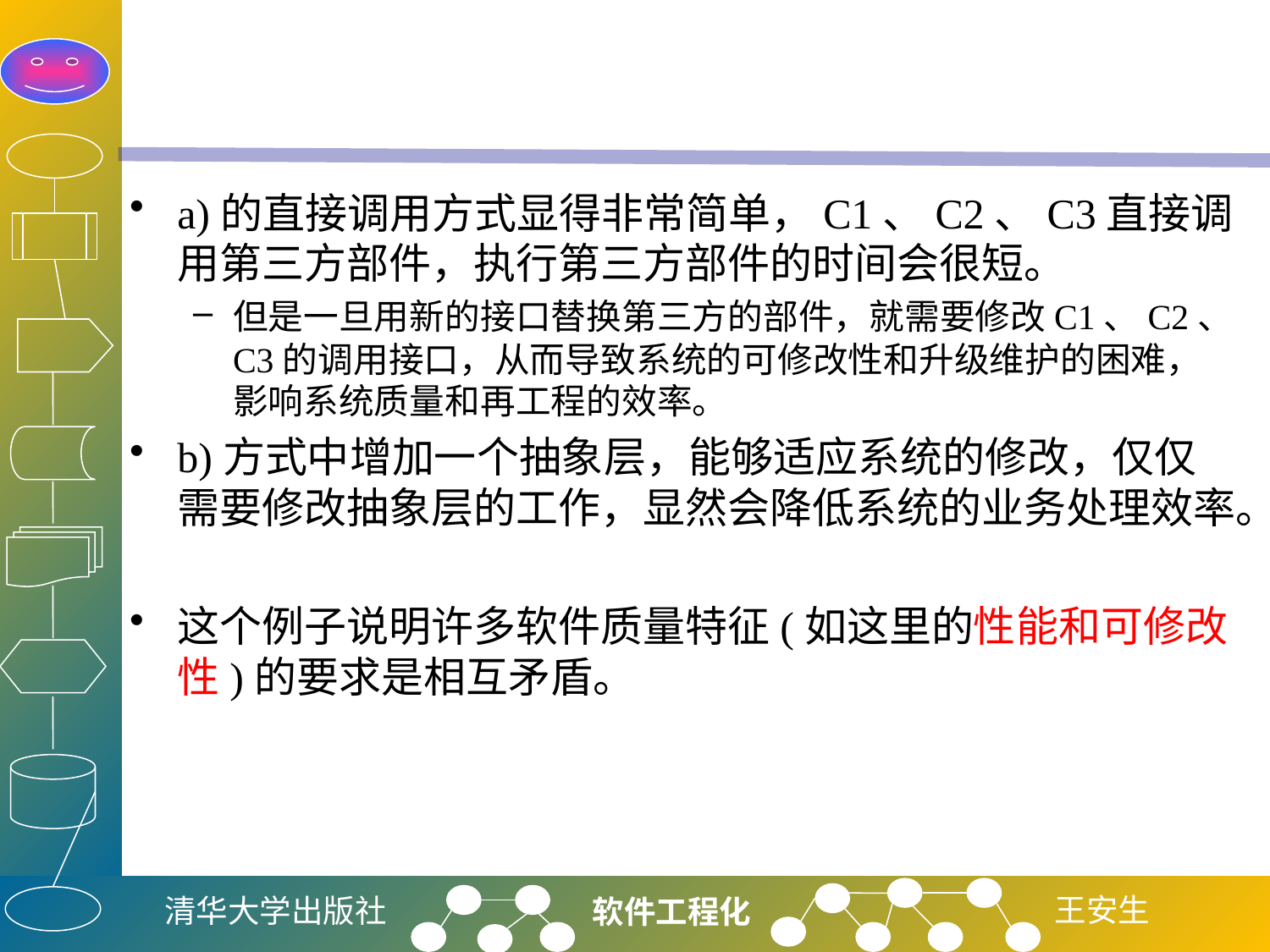

#
a)的直接调用方式显得非常简单，C1、C2、C3直接调用第三方部件，执行第三方部件的时间会很短。
但是一旦用新的接口替换第三方的部件，就需要修改C1、C2、C3的调用接口，从而导致系统的可修改性和升级维护的困难，影响系统质量和再工程的效率。
b)方式中增加一个抽象层，能够适应系统的修改，仅仅需要修改抽象层的工作，显然会降低系统的业务处理效率。

这个例子说明许多软件质量特征(如这里的性能和可修改性)的要求是相互矛盾。